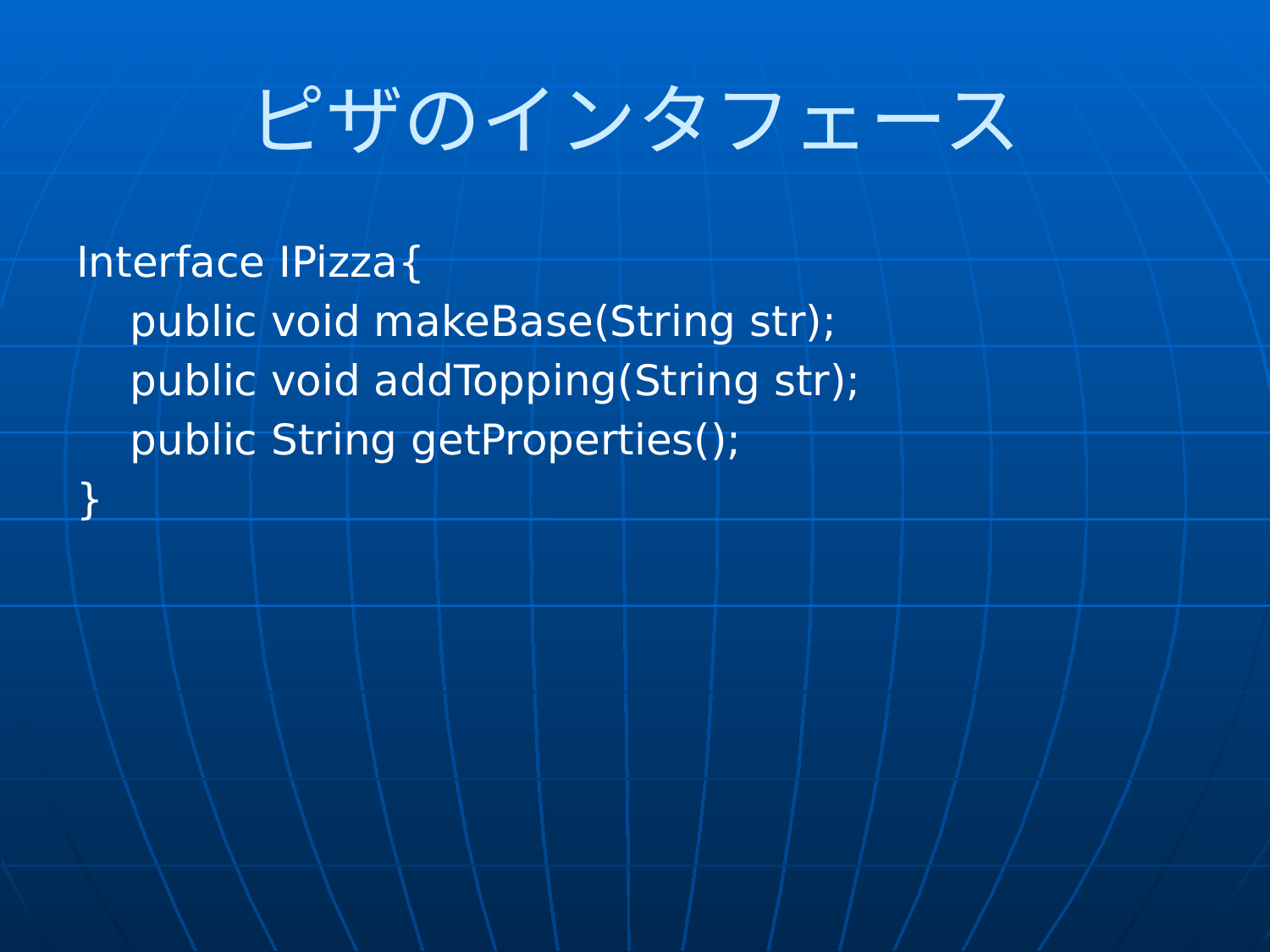

# ピザのインタフェース
Interface IPizza{
    public void makeBase(String str);
    public void addTopping(String str);
    public String getProperties();
}